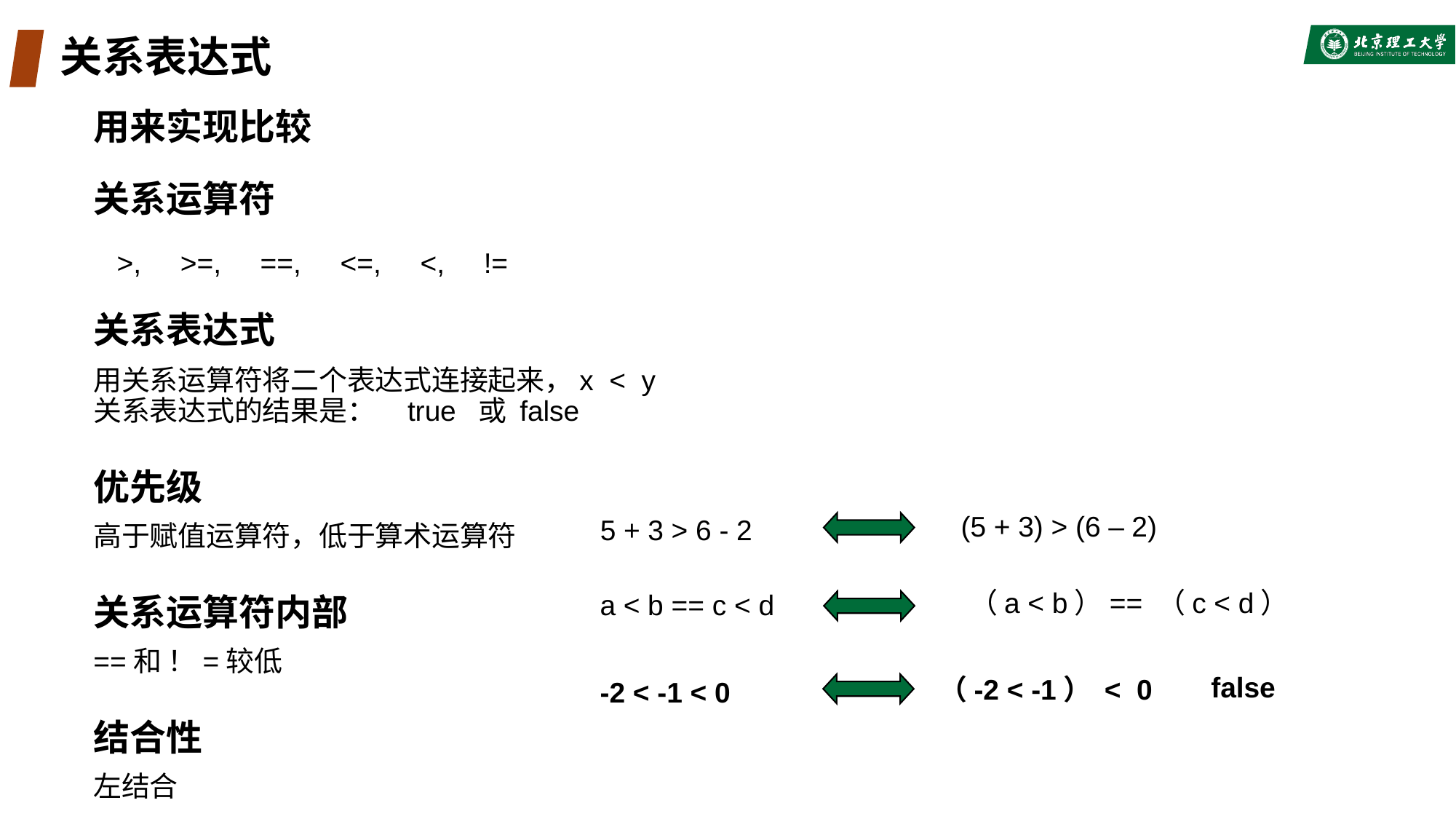

# 关系表达式
用来实现比较
关系运算符
   >,     >=,     ==,     <=,     <,     !=
关系表达式
用关系运算符将二个表达式连接起来，x  <  y
关系表达式的结果是：    true  或 false
优先级
高于赋值运算符，低于算术运算符
关系运算符内部
==和 ！=较低
结合性
左结合
(5 + 3) > (6 – 2)
5 + 3 > 6 - 2

（a < b）== （c < d）
a < b == c < d

false
（-2 < -1） <  0
-2 < -1 < 0